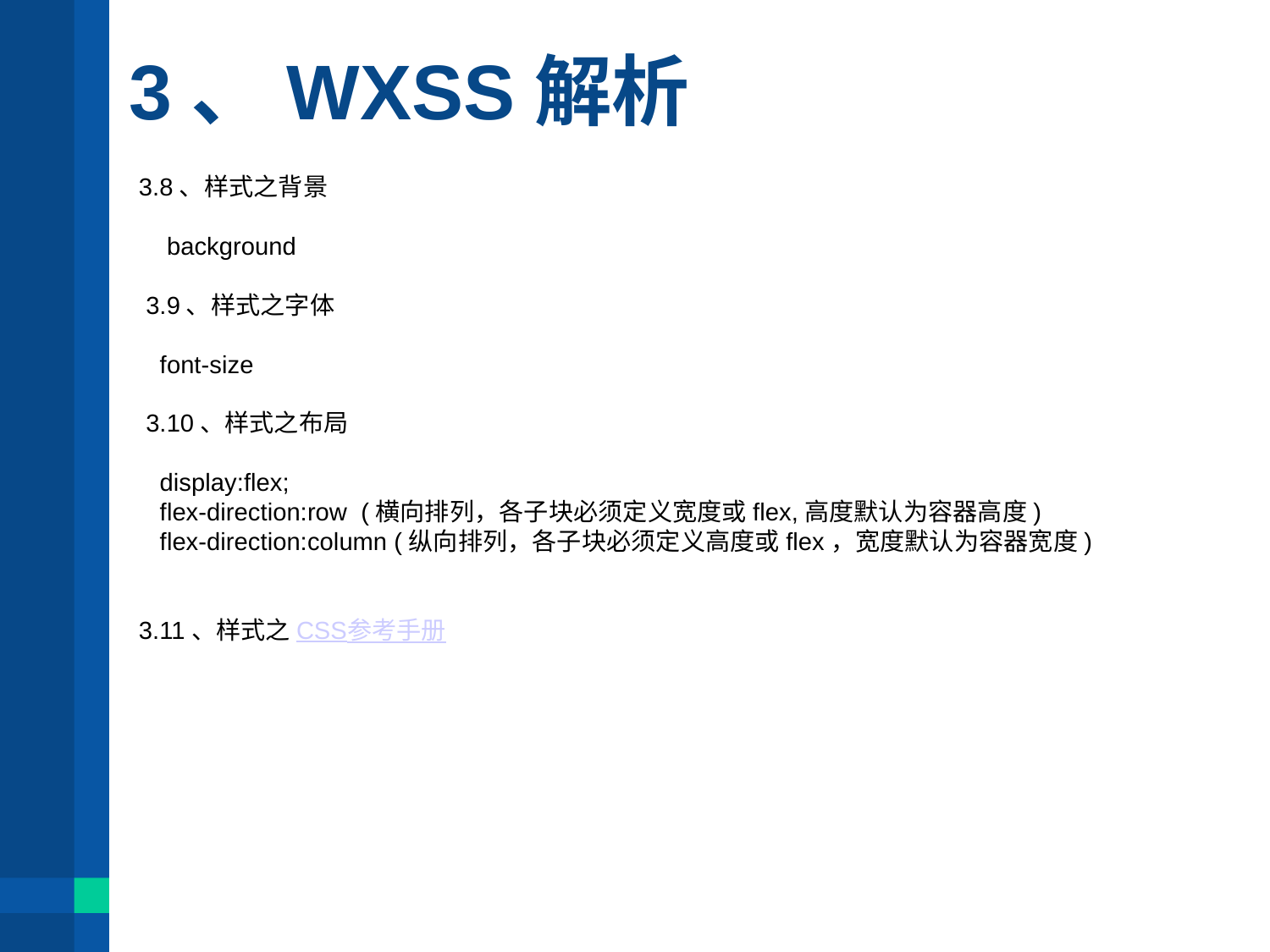

# 3、WXSS解析

3.8、样式之背景

    background

 3.9、样式之字体

   font-size

 3.10、样式之布局

   display:flex;
   flex-direction:row  (横向排列，各子块必须定义宽度或flex,高度默认为容器高度)
   flex-direction:column (纵向排列，各子块必须定义高度或flex，宽度默认为容器宽度)

3.11、样式之CSS参考手册